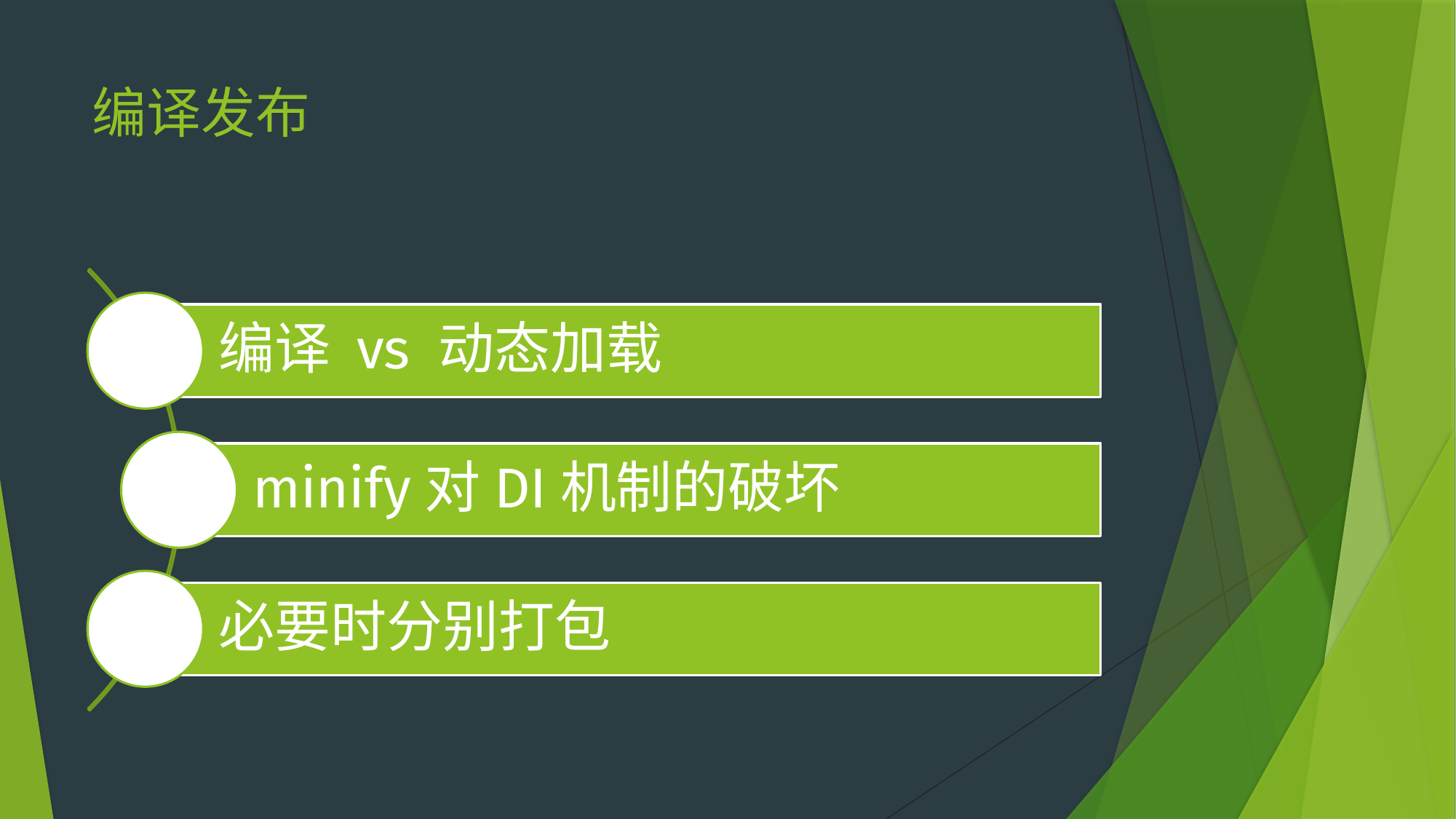

# 编译发布
编译 vs 动态加载
minify对DI机制的破坏
必要时分别打包